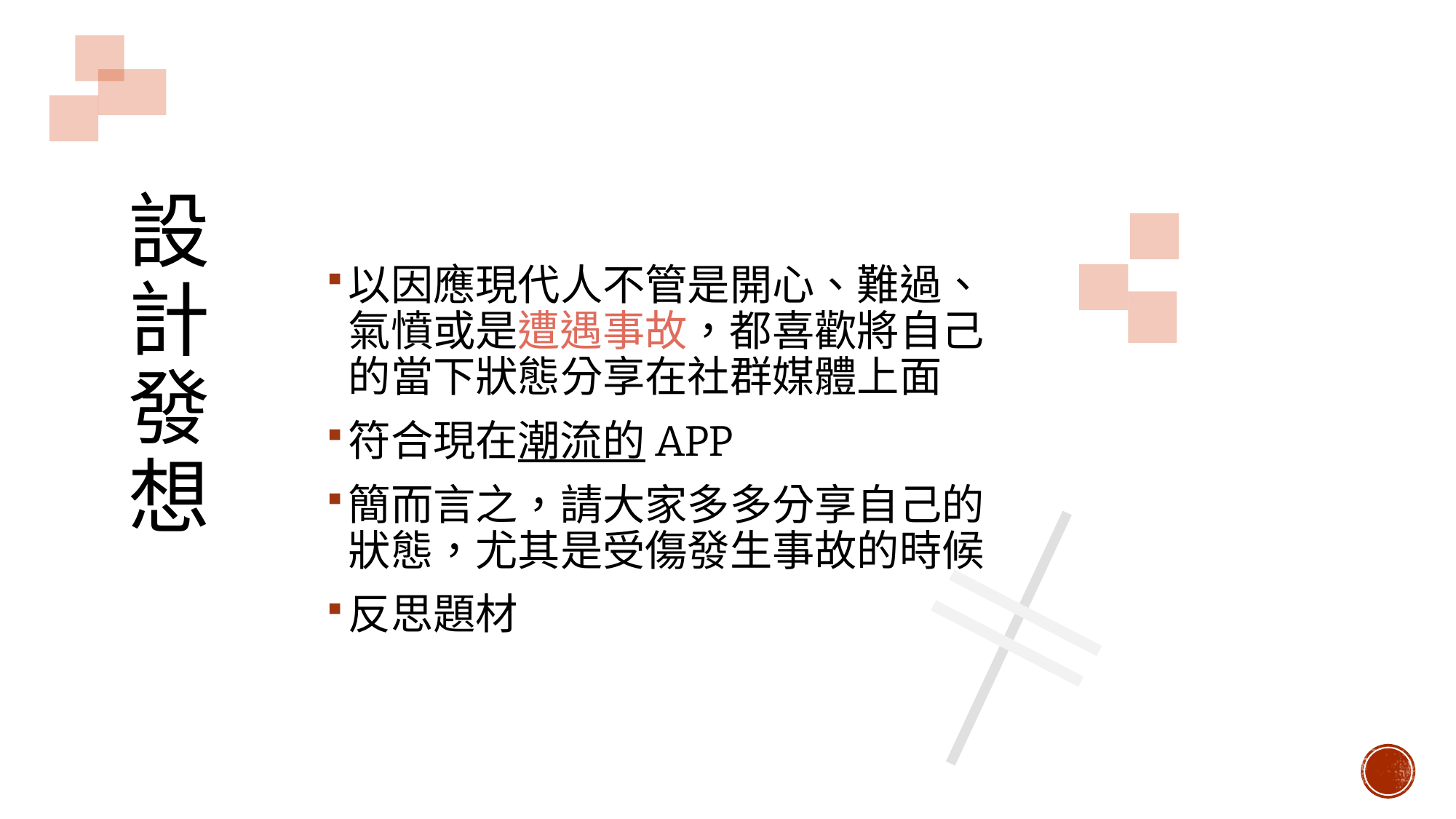

# 設 計 發想

以因應現代人不管是開心、難過、氣憤或是遭遇事故，都喜歡將自己的當下狀態分享在社群媒體上面
符合現在潮流的APP
簡而言之，請大家多多分享自己的狀態，尤其是受傷發生事故的時候
反思題材